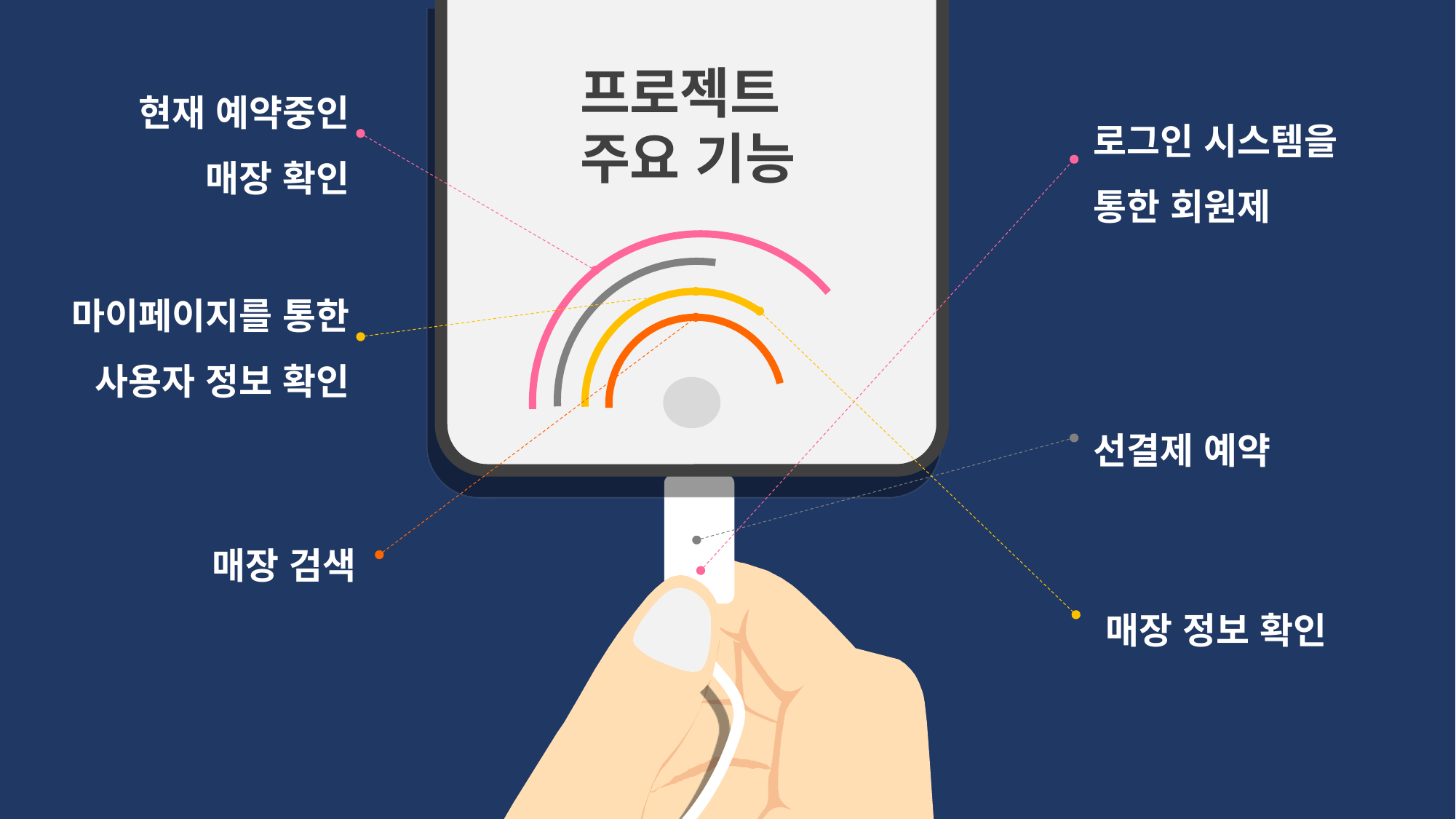

프로젝트
주요 기능
현재 예약중인
매장 확인
로그인 시스템을
통한 회원제

마이페이지를 통한
사용자 정보 확인

선결제 예약

매장 검색
매장 정보 확인